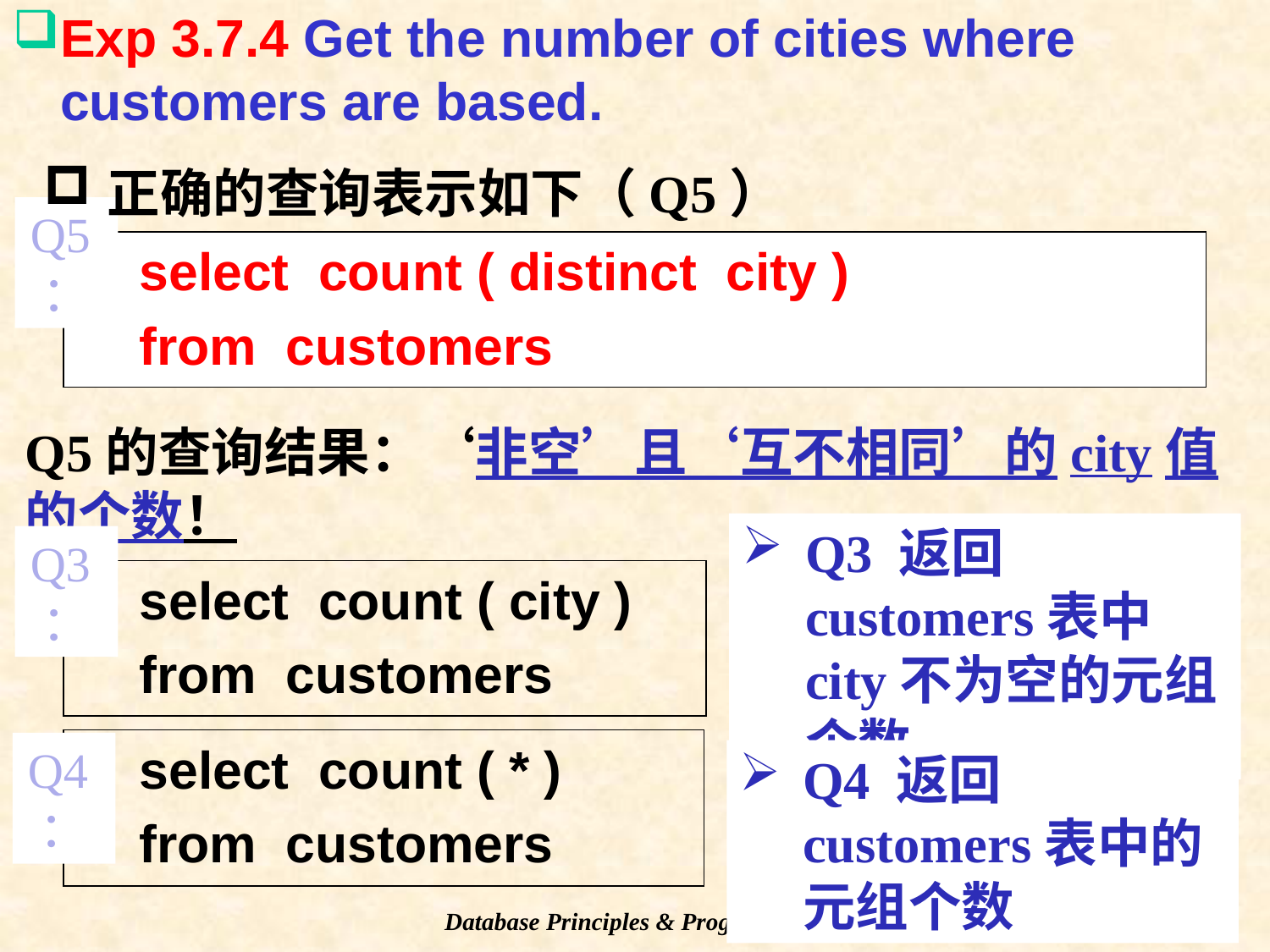

Exp 3.7.4 Get the number of cities where customers are based.
正确的查询表示如下（Q5）
Q5：
select  count ( distinct  city )
from  customers
Q5的查询结果：‘非空’且‘互不相同’的city值的个数！
Q3 返回customers表中city不为空的元组个数
Q3：
select  count ( city )
from  customers
select  count ( * )
from  customers
Q4：
Q4 返回customers表中的元组个数

Database Principles & Programming
154